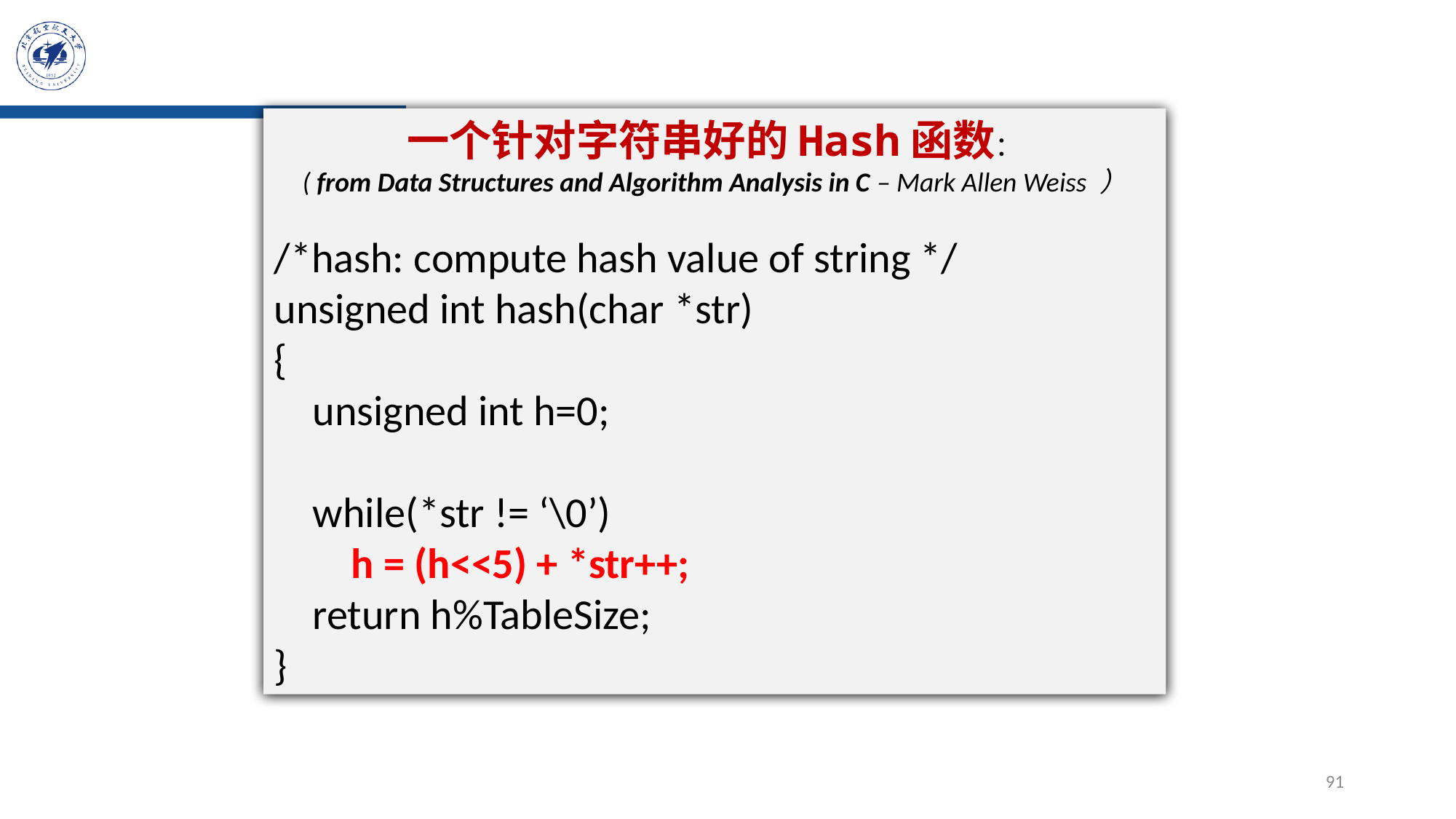

一个针对字符串好的Hash函数：
( from Data Structures and Algorithm Analysis in C – Mark Allen Weiss ）

/*hash: compute hash value of string */
unsigned int hash(char *str)
{
    unsigned int h=0;

    while(*str != ‘\0’)
        h = (h<<5) + *str++;
    return h%TableSize;
}
91